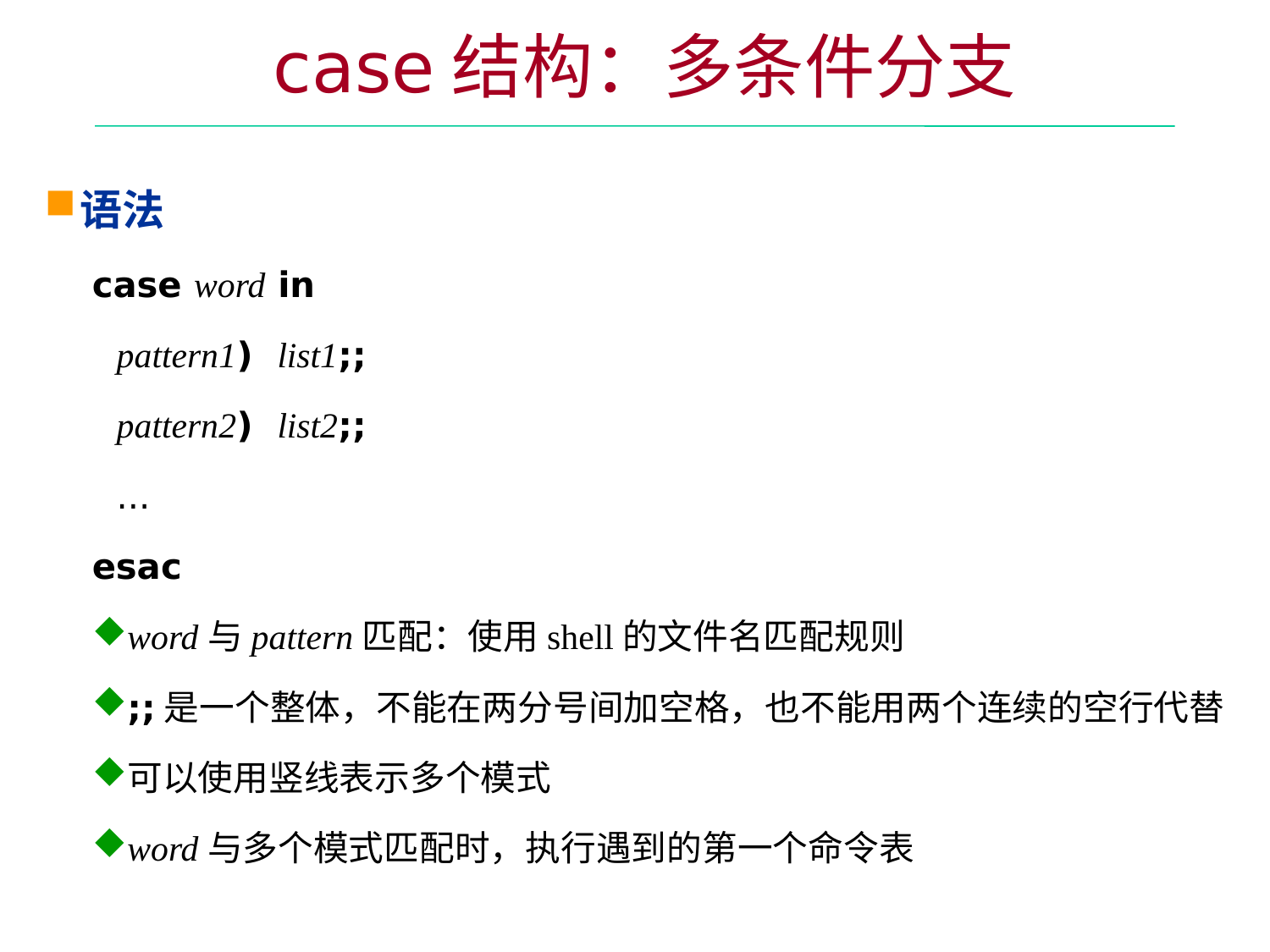

case结构：多条件分支
语法
case word in
  pattern1)  list1;;
  pattern2)  list2;;
  ...
esac
word与pattern匹配：使用shell的文件名匹配规则
;;是一个整体，不能在两分号间加空格，也不能用两个连续的空行代替
可以使用竖线表示多个模式
word与多个模式匹配时，执行遇到的第一个命令表